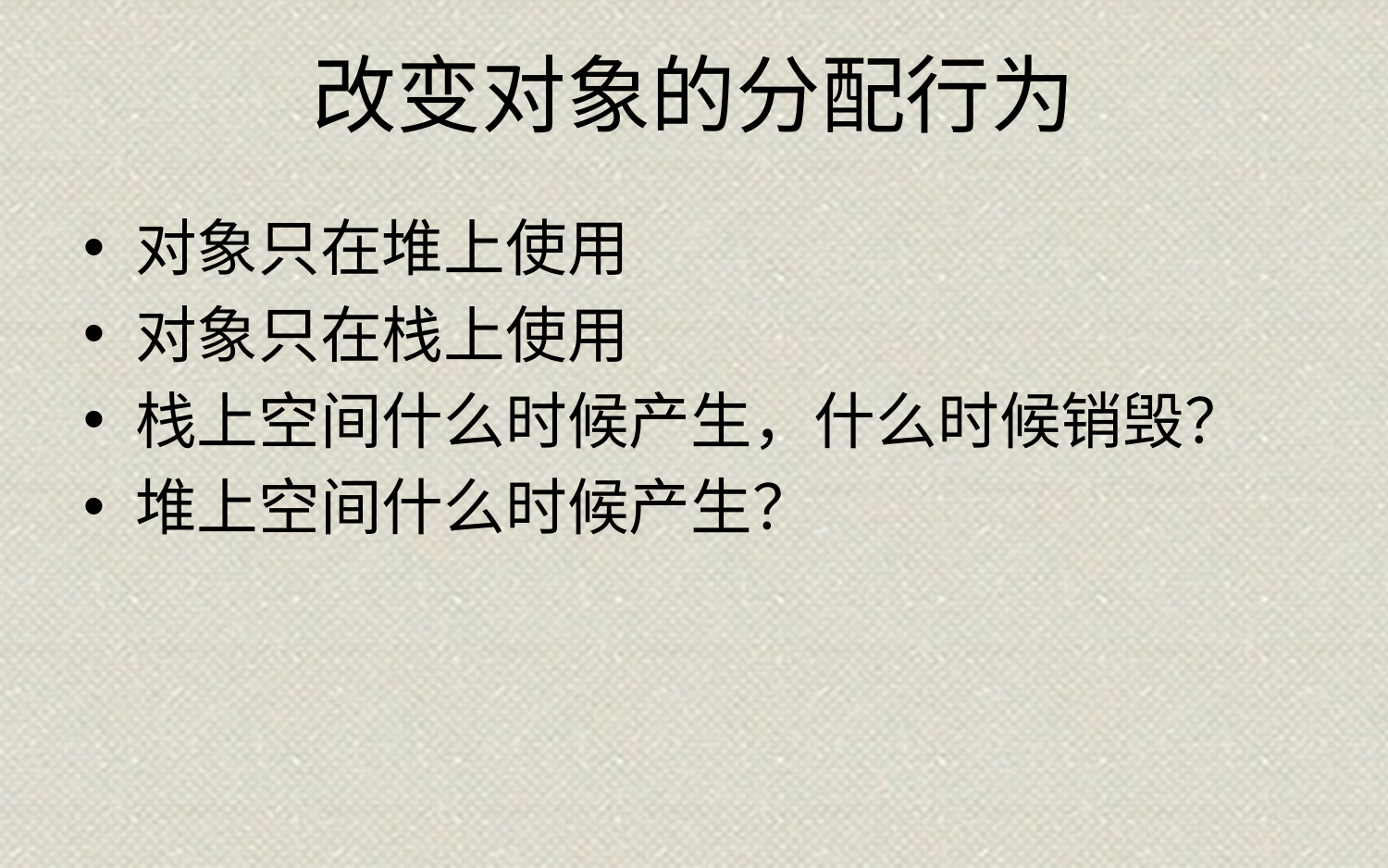

# 改变对象的分配行为
对象只在堆上使用
对象只在栈上使用
栈上空间什么时候产生，什么时候销毁？
堆上空间什么时候产生？